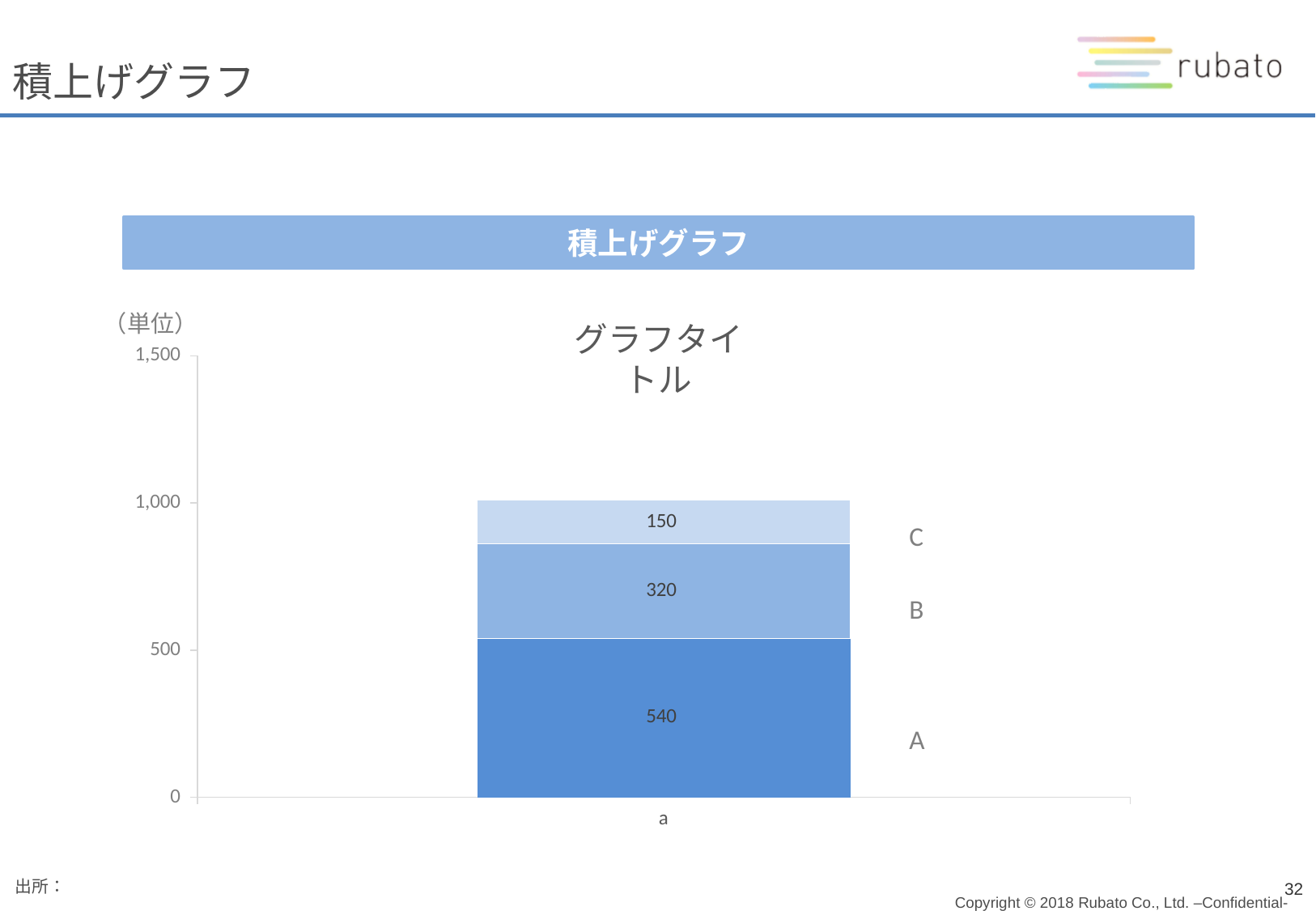

# 積上げグラフ

積上げグラフ

### Chart

| Category | A | B | C |
|---|---|---|---|
| a | 540.0 | 320.0 | 150.0 |
（単位）
グラフタイトル
出所：
32